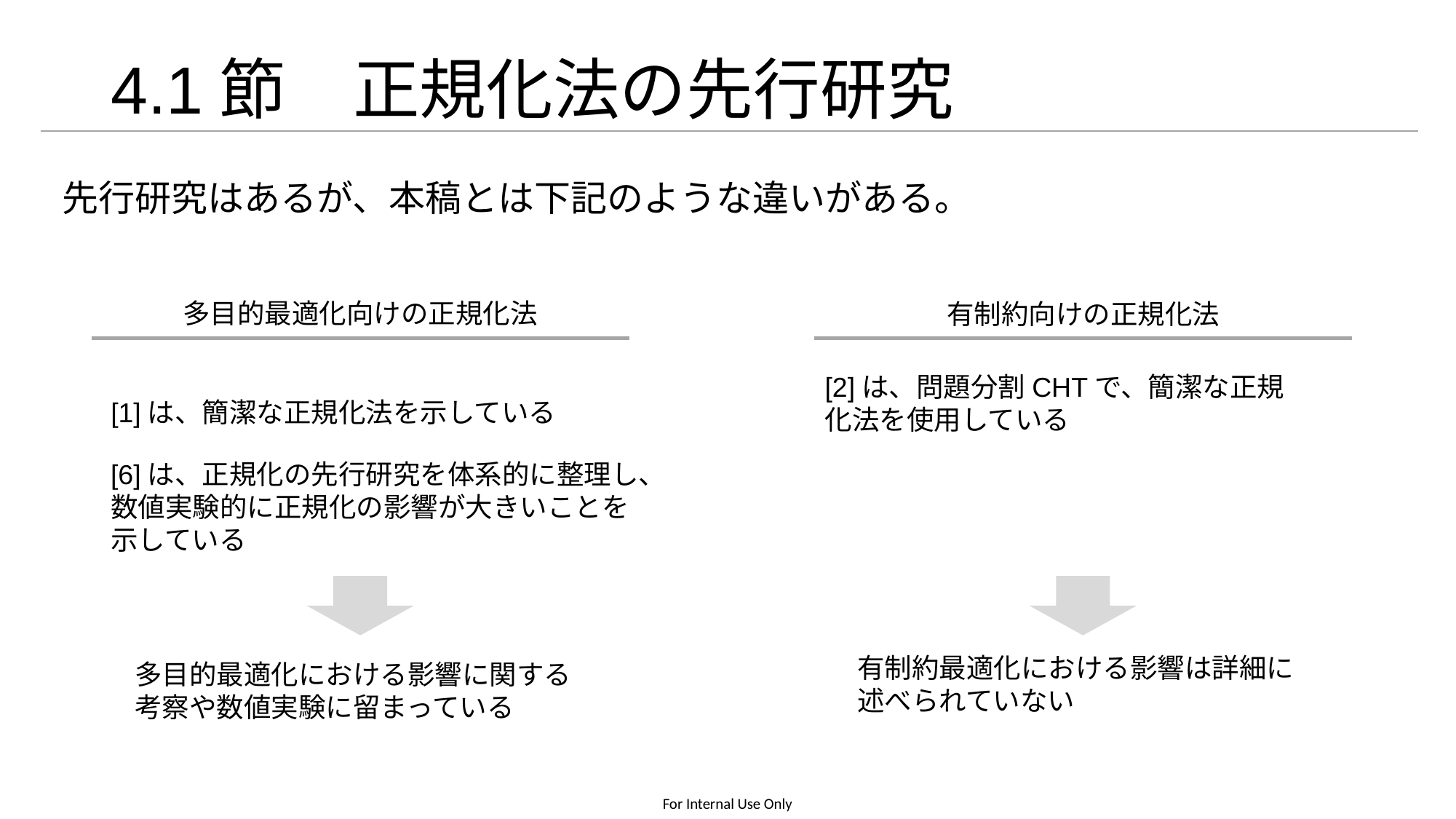

# 4.1節　正規化法の先行研究
先行研究はあるが、本稿とは下記のような違いがある。
多目的最適化向けの正規化法
有制約向けの正規化法
[2]は、問題分割CHTで、簡潔な正規化法を使用している
[1]は、簡潔な正規化法を示している
[6]は、正規化の先行研究を体系的に整理し、数値実験的に正規化の影響が大きいことを示している

有制約最適化における影響は詳細に述べられていない
多目的最適化における影響に関する考察や数値実験に留まっている